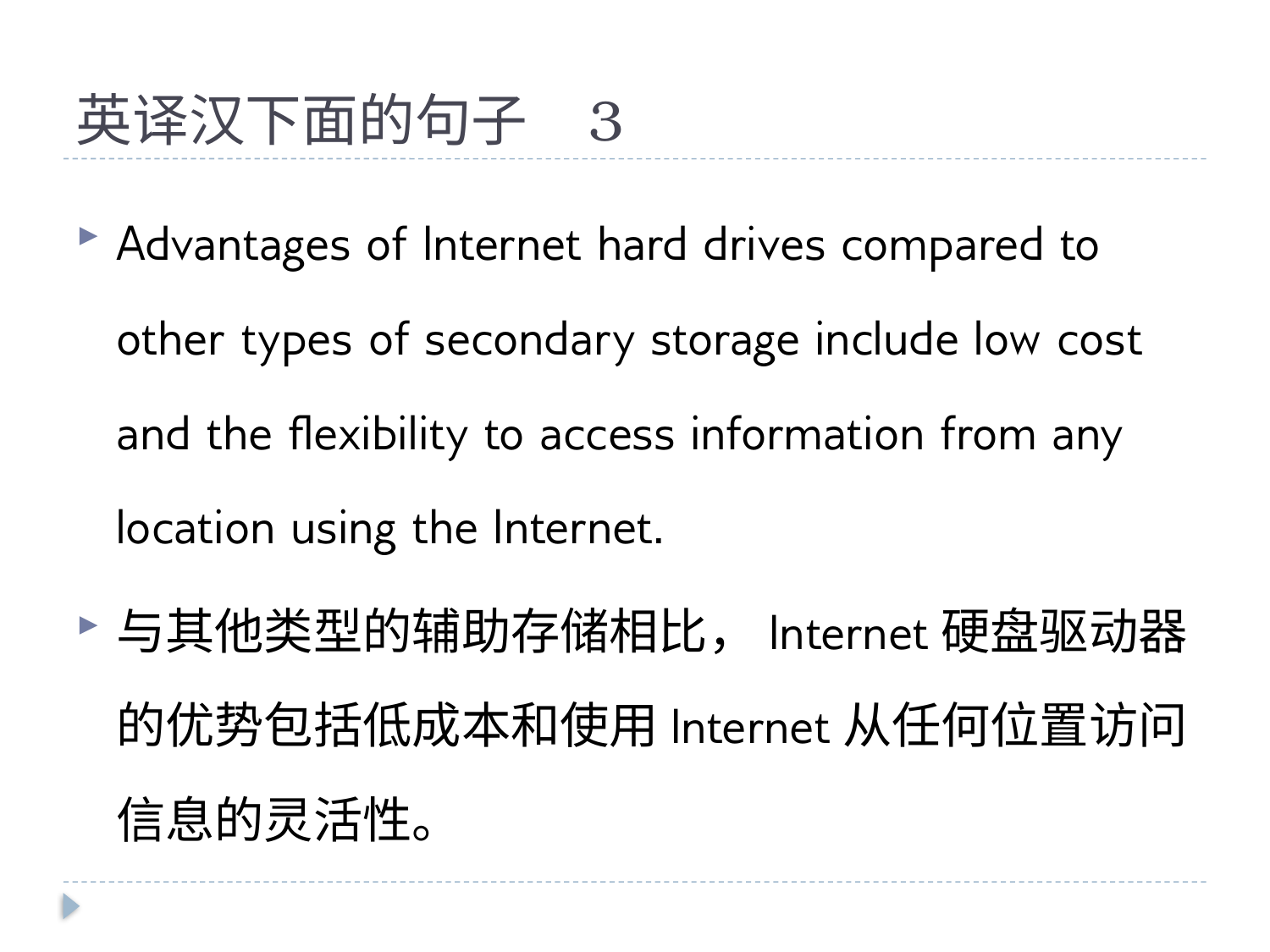

# 英译汉下面的句子   3
Advantages of Internet hard drives compared to other types of secondary storage include low cost and the flexibility to access information from any location using the Internet.
与其他类型的辅助存储相比，Internet硬盘驱动器的优势包括低成本和使用Internet从任何位置访问信息的灵活性。